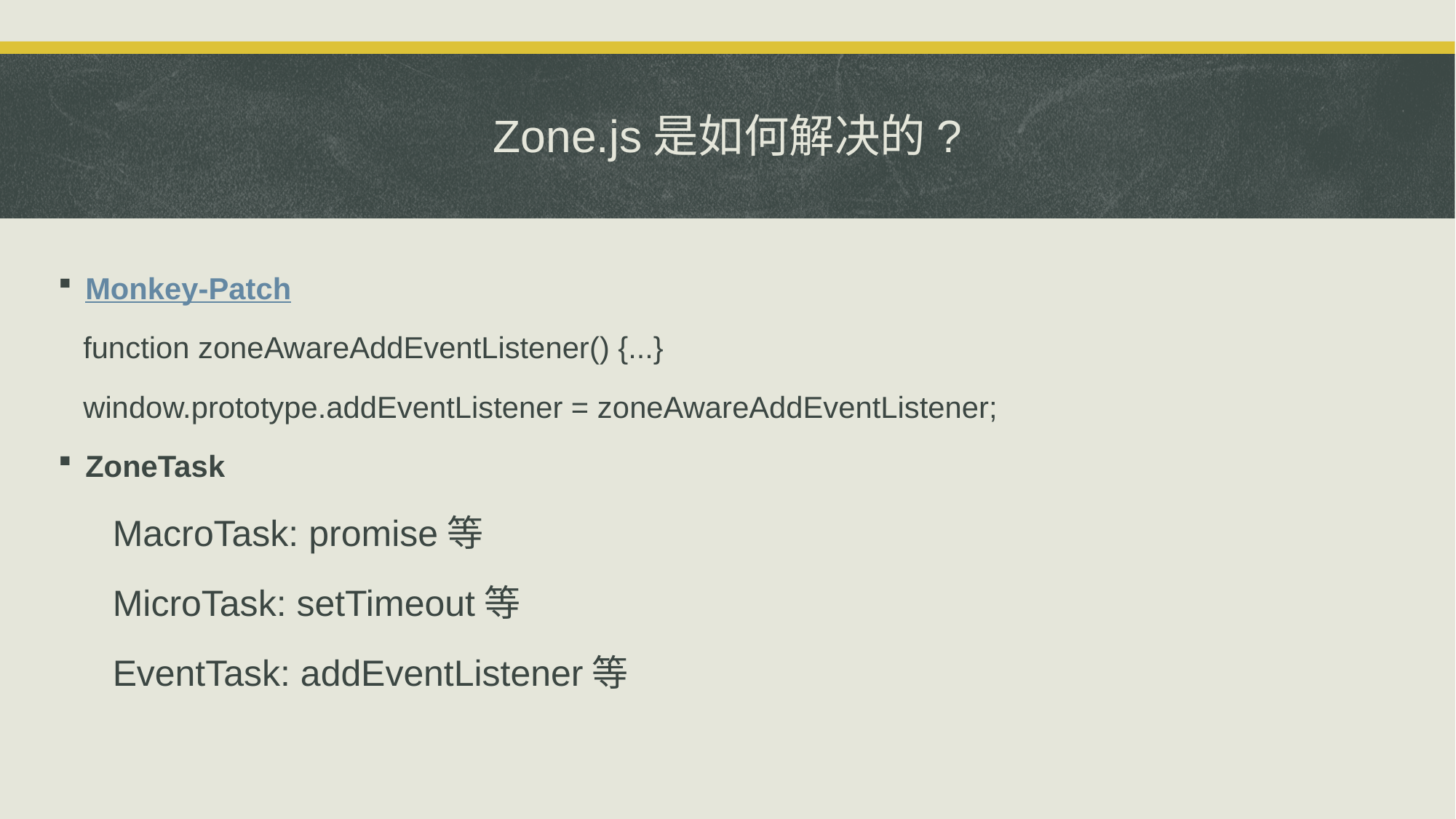

# Zone.js是如何解决的?
Monkey-Patch
   function zoneAwareAddEventListener() {...}
   window.prototype.addEventListener = zoneAwareAddEventListener;
ZoneTask
MacroTask: promise等
MicroTask: setTimeout等
EventTask: addEventListener等